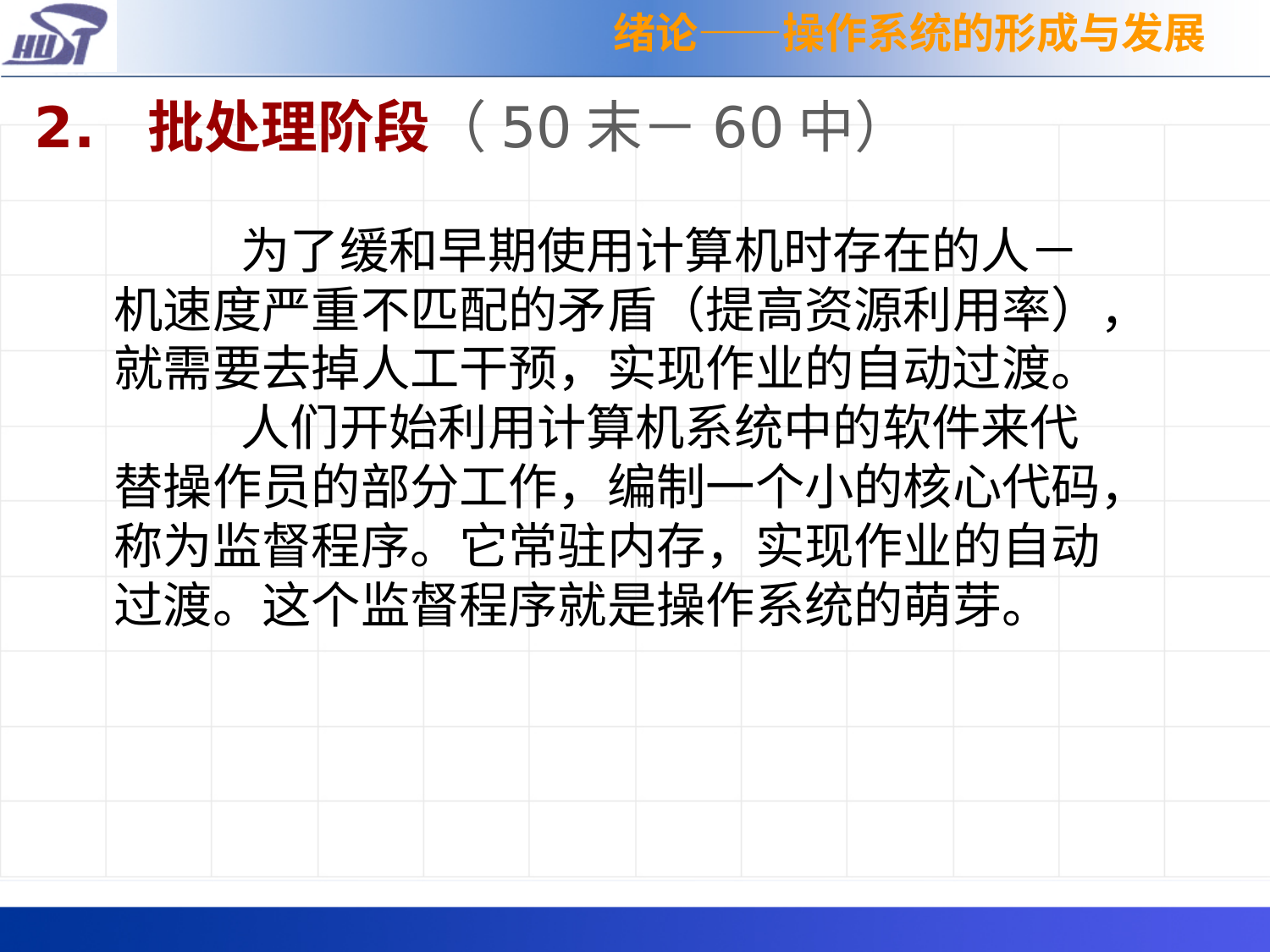

绪论——操作系统的形成与发展
2.  批处理阶段（50末－60中）
	为了缓和早期使用计算机时存在的人－机速度严重不匹配的矛盾（提高资源利用率），就需要去掉人工干预，实现作业的自动过渡。
	人们开始利用计算机系统中的软件来代替操作员的部分工作，编制一个小的核心代码，称为监督程序。它常驻内存，实现作业的自动过渡。这个监督程序就是操作系统的萌芽。